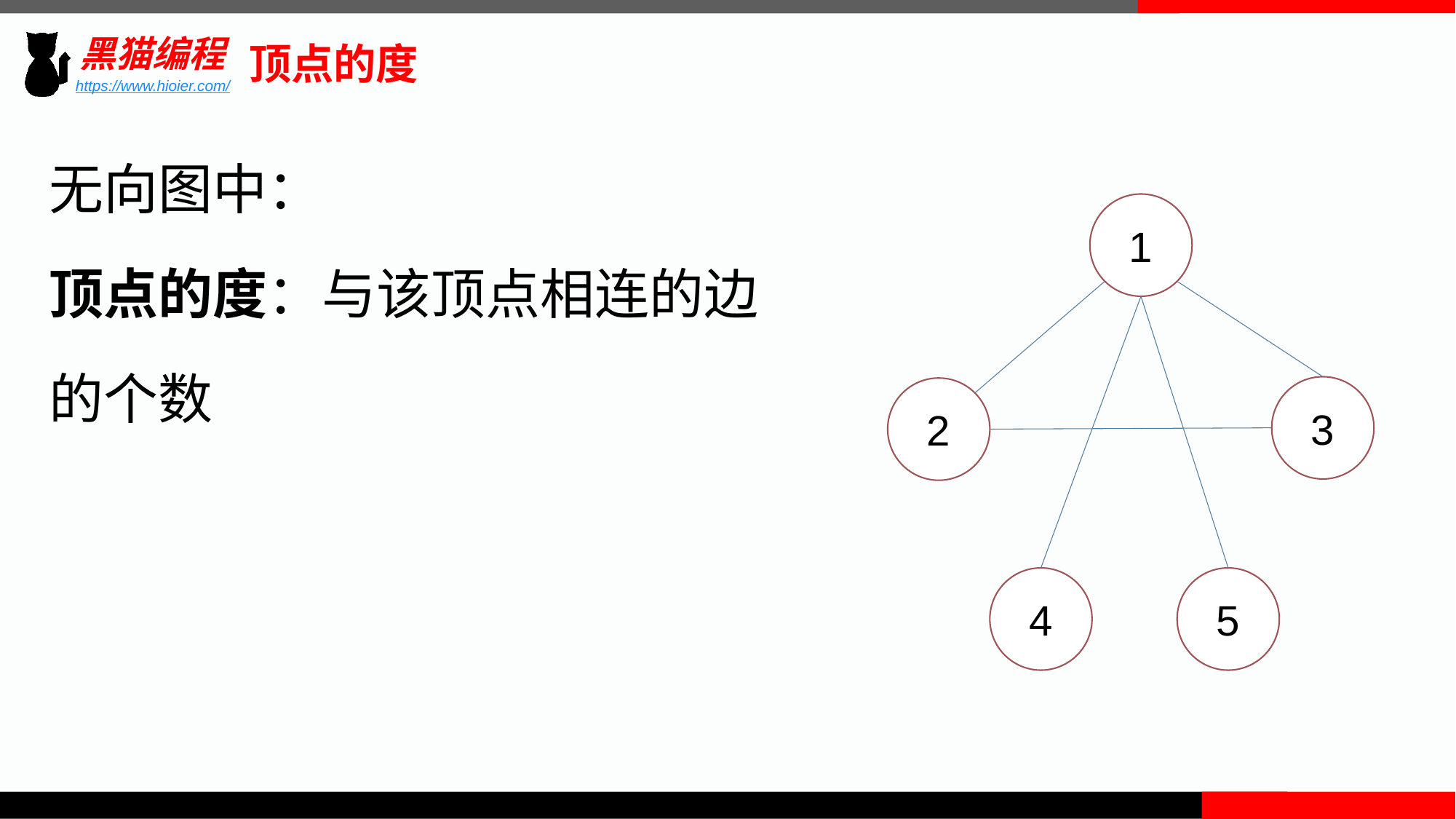

顶点的度
无向图中：
顶点的度：与该顶点相连的边的个数
1
3
2
4
5